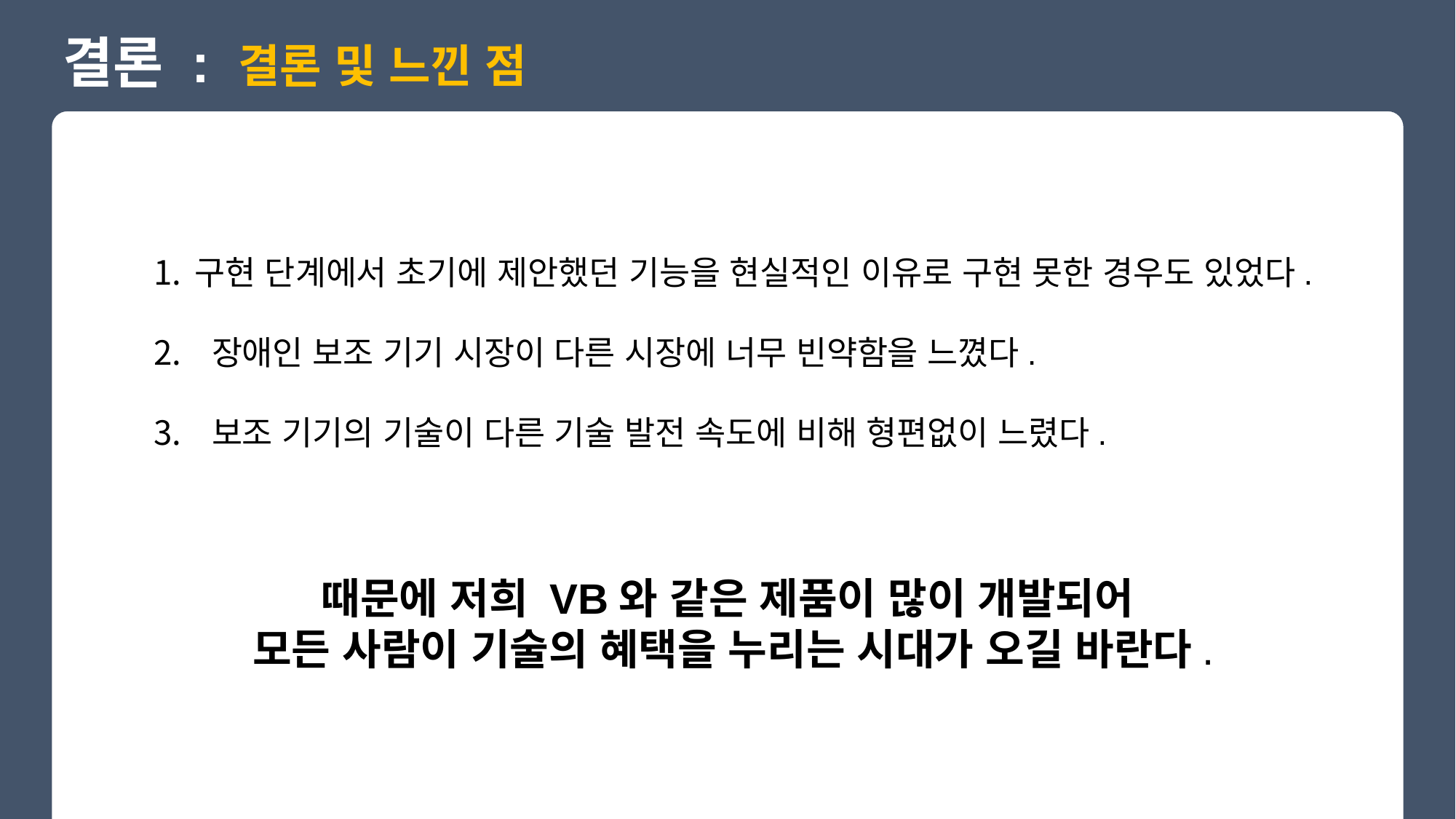

결론 : 결론 및 느낀 점
구현 단계에서 초기에 제안했던 기능을 현실적인 이유로 구현 못한 경우도 있었다.

 장애인 보조 기기 시장이 다른 시장에 너무 빈약함을 느꼈다.

 보조 기기의 기술이 다른 기술 발전 속도에 비해 형편없이 느렸다.

때문에 저희 VB와 같은 제품이 많이 개발되어
모든 사람이 기술의 혜택을 누리는 시대가 오길 바란다.